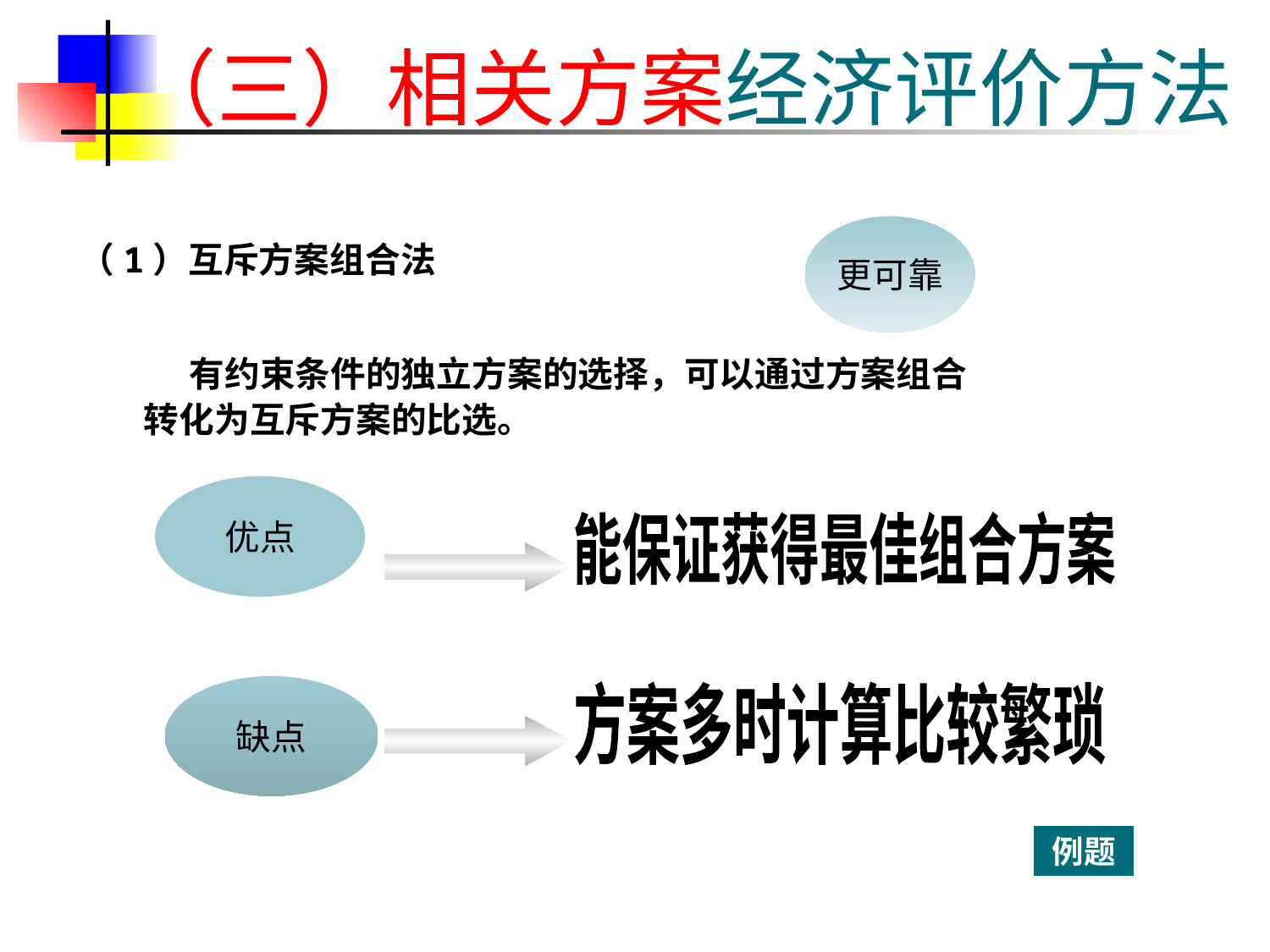

# （三）相关方案经济评价方法
更可靠
（1）互斥方案组合法
   有约束条件的独立方案的选择，可以通过方案组合
转化为互斥方案的比选。

优点
能保证获得最佳组合方案

缺点
方案多时计算比较繁琐
例题
23